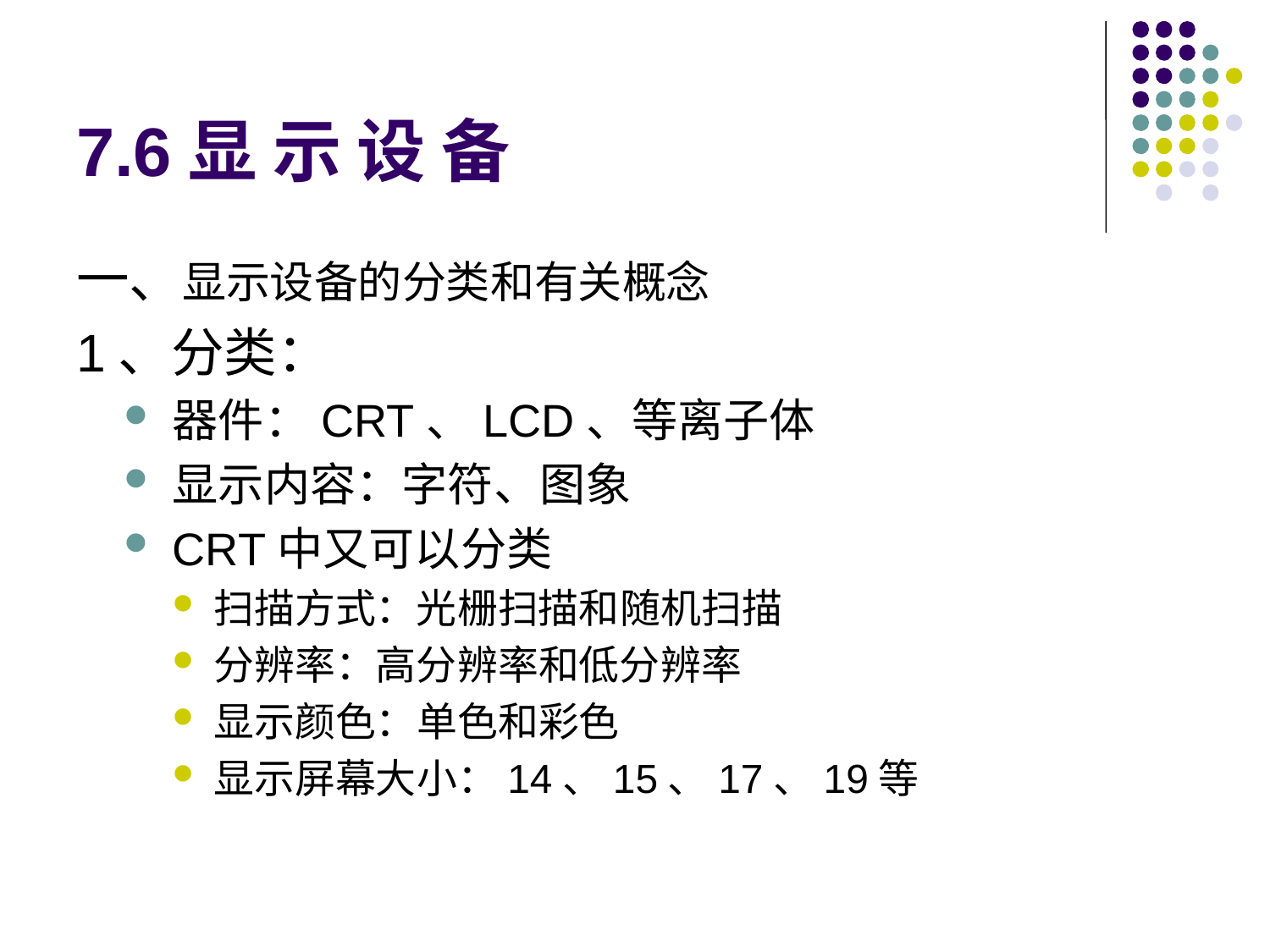

# 7.6显 示 设 备
一、显示设备的分类和有关概念
1、分类：
器件：CRT、LCD、等离子体
显示内容：字符、图象
CRT中又可以分类
扫描方式：光栅扫描和随机扫描
分辨率：高分辨率和低分辨率
显示颜色：单色和彩色
显示屏幕大小：14、15、17、19等

49